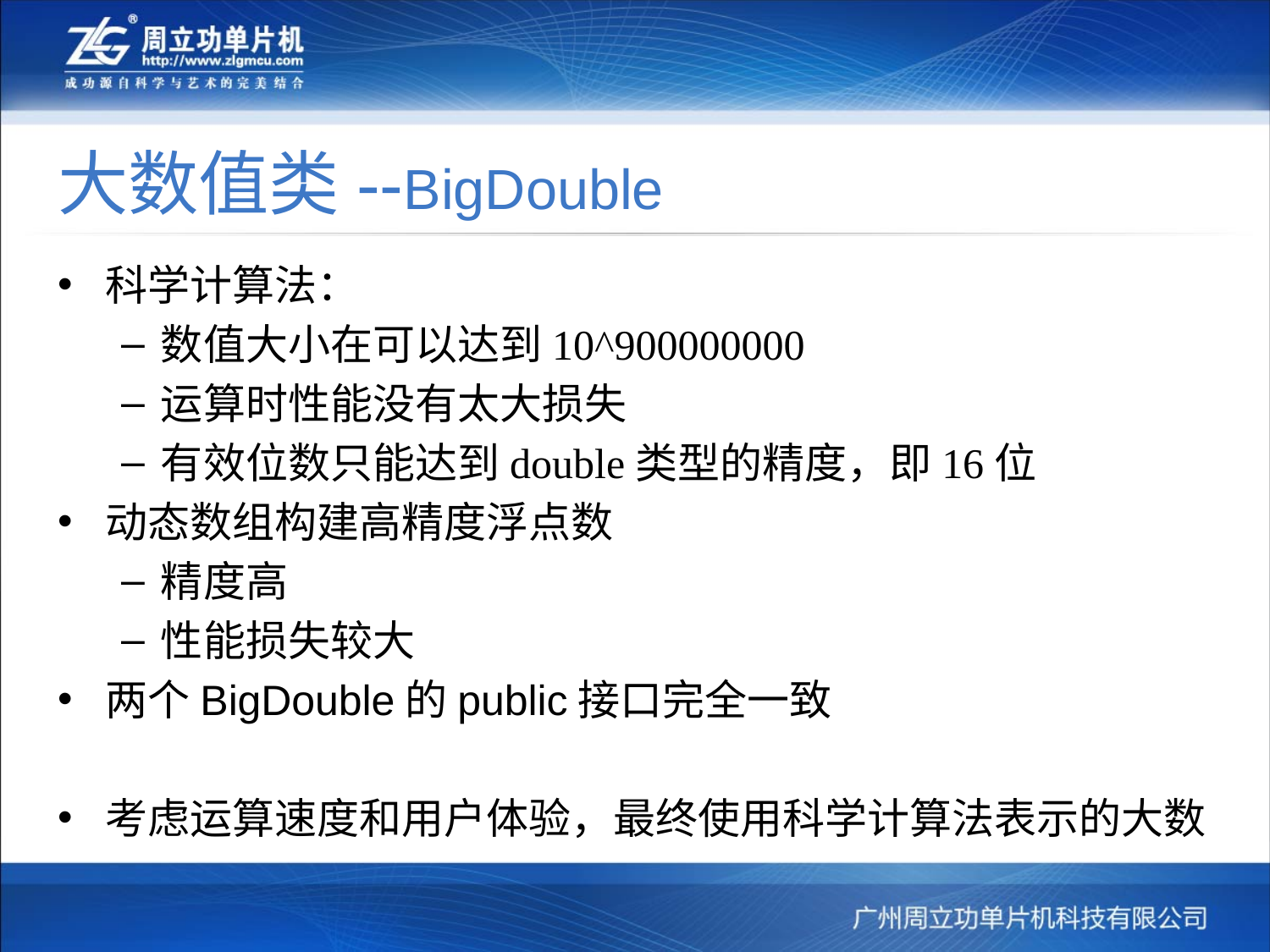

# 大数值类--BigDouble
科学计算法：
数值大小在可以达到10^900000000
运算时性能没有太大损失
有效位数只能达到double类型的精度，即16位
动态数组构建高精度浮点数
精度高
性能损失较大
两个BigDouble的public接口完全一致

考虑运算速度和用户体验，最终使用科学计算法表示的大数